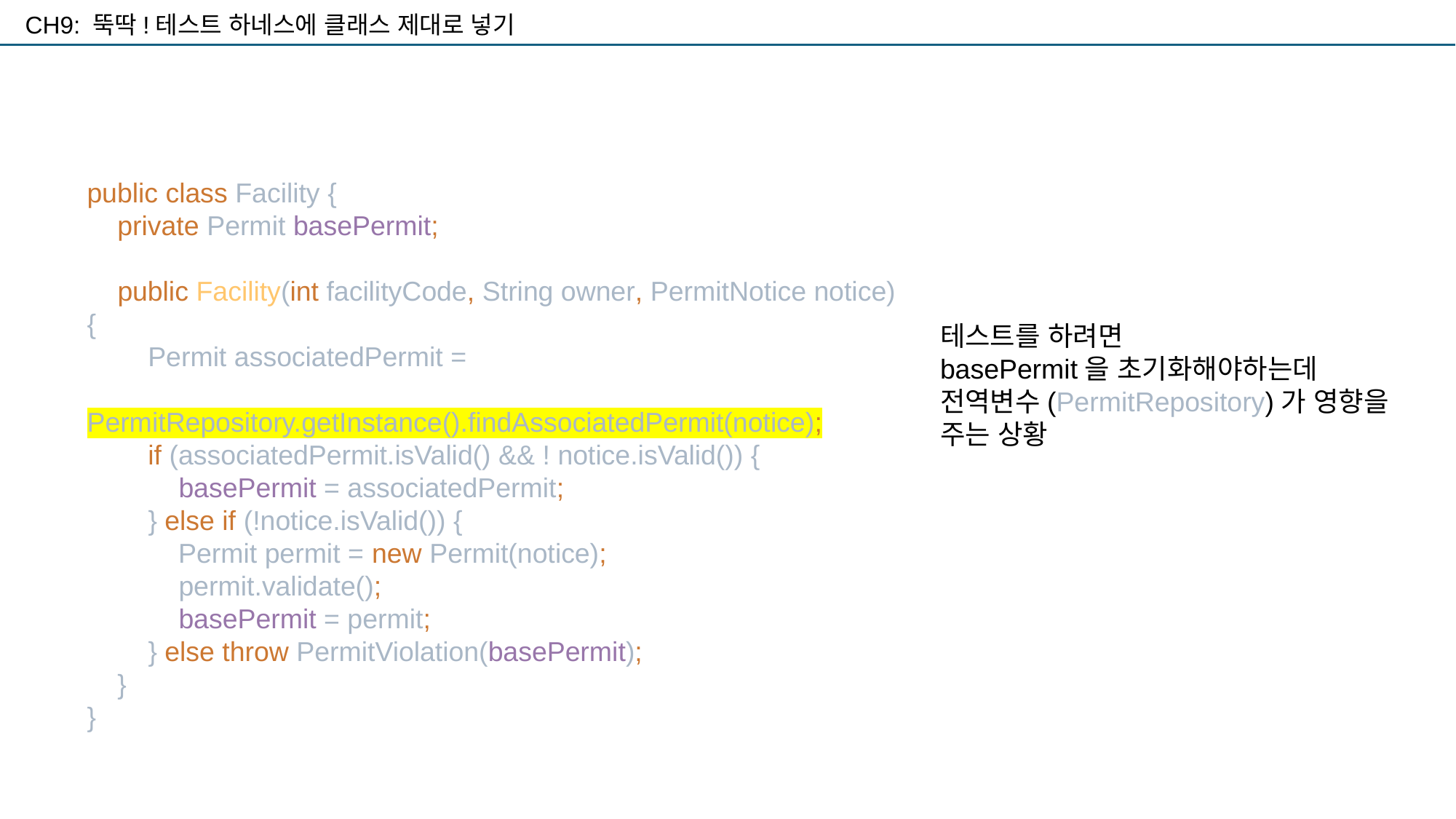

CH9: 뚝딱!테스트 하네스에 클래스 제대로 넣기
public class Facility {
    private Permit basePermit;
    public Facility(int facilityCode, String owner, PermitNotice notice) {
        Permit associatedPermit =
                PermitRepository.getInstance().findAssociatedPermit(notice);
        if (associatedPermit.isValid() && ! notice.isValid()) {
            basePermit = associatedPermit;
        } else if (!notice.isValid()) {
            Permit permit = new Permit(notice);
            permit.validate();
            basePermit = permit;
        } else throw PermitViolation(basePermit);
    }
}
테스트를 하려면
basePermit을 초기화해야하는데
전역변수(PermitRepository)가 영향을
주는 상황